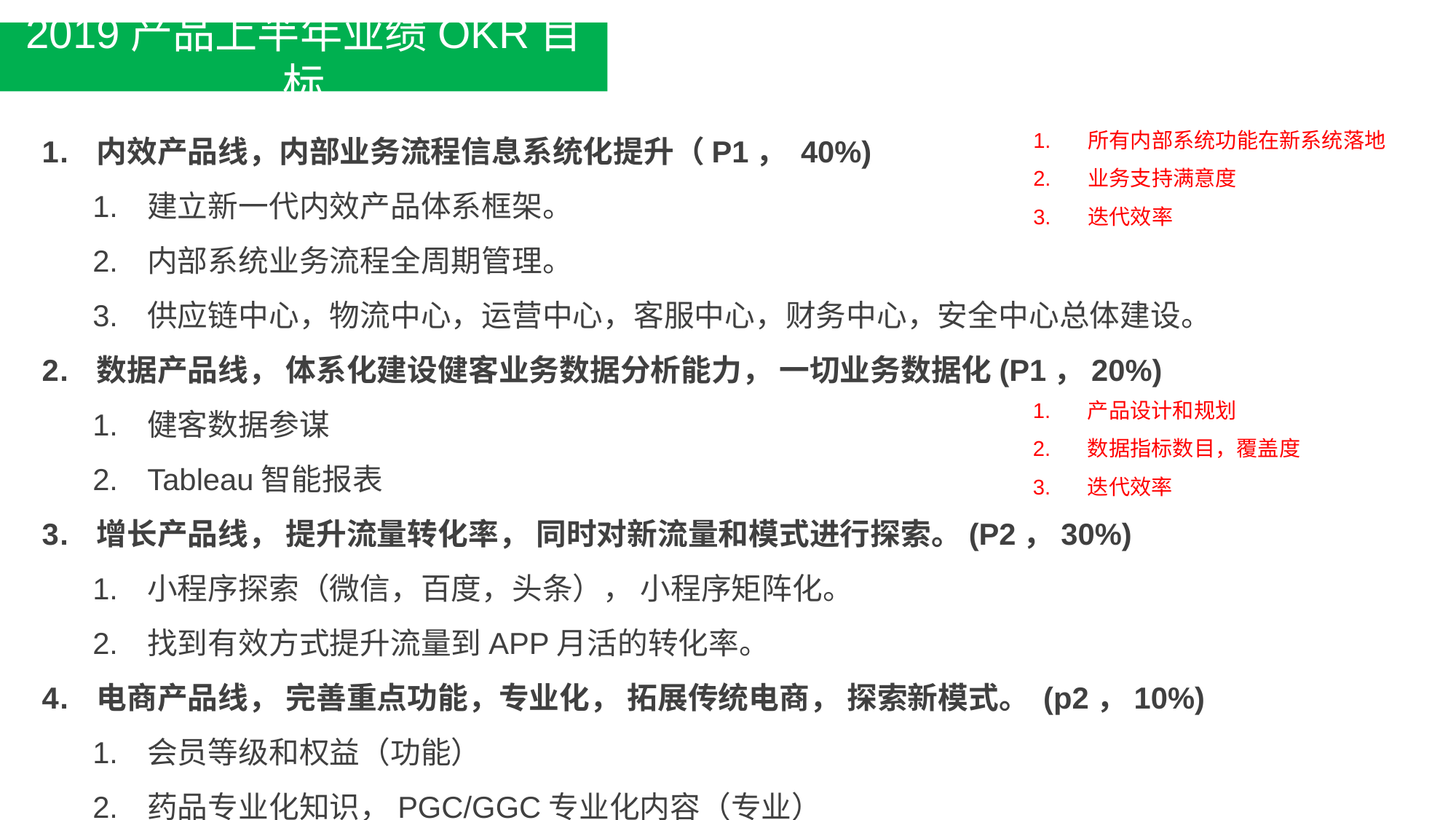

2019产品上半年业绩OKR目标
内效产品线，内部业务流程信息系统化提升（P1， 40%)
建立新一代内效产品体系框架。
内部系统业务流程全周期管理。
供应链中心，物流中心，运营中心，客服中心，财务中心，安全中心总体建设。
数据产品线， 体系化建设健客业务数据分析能力， 一切业务数据化(P1，20%)
健客数据参谋
Tableau智能报表
增长产品线， 提升流量转化率， 同时对新流量和模式进行探索。(P2，30%)
小程序探索（微信，百度，头条）， 小程序矩阵化。
找到有效方式提升流量到APP月活的转化率。
电商产品线， 完善重点功能，专业化， 拓展传统电商， 探索新模式。 (p2，10%)
会员等级和权益（功能）
药品专业化知识，PGC/GGC专业化内容（专业）
提升产品培训和跨部门合作管理水平。
所有内部系统功能在新系统落地
业务支持满意度
迭代效率
产品设计和规划
数据指标数目，覆盖度
迭代效率